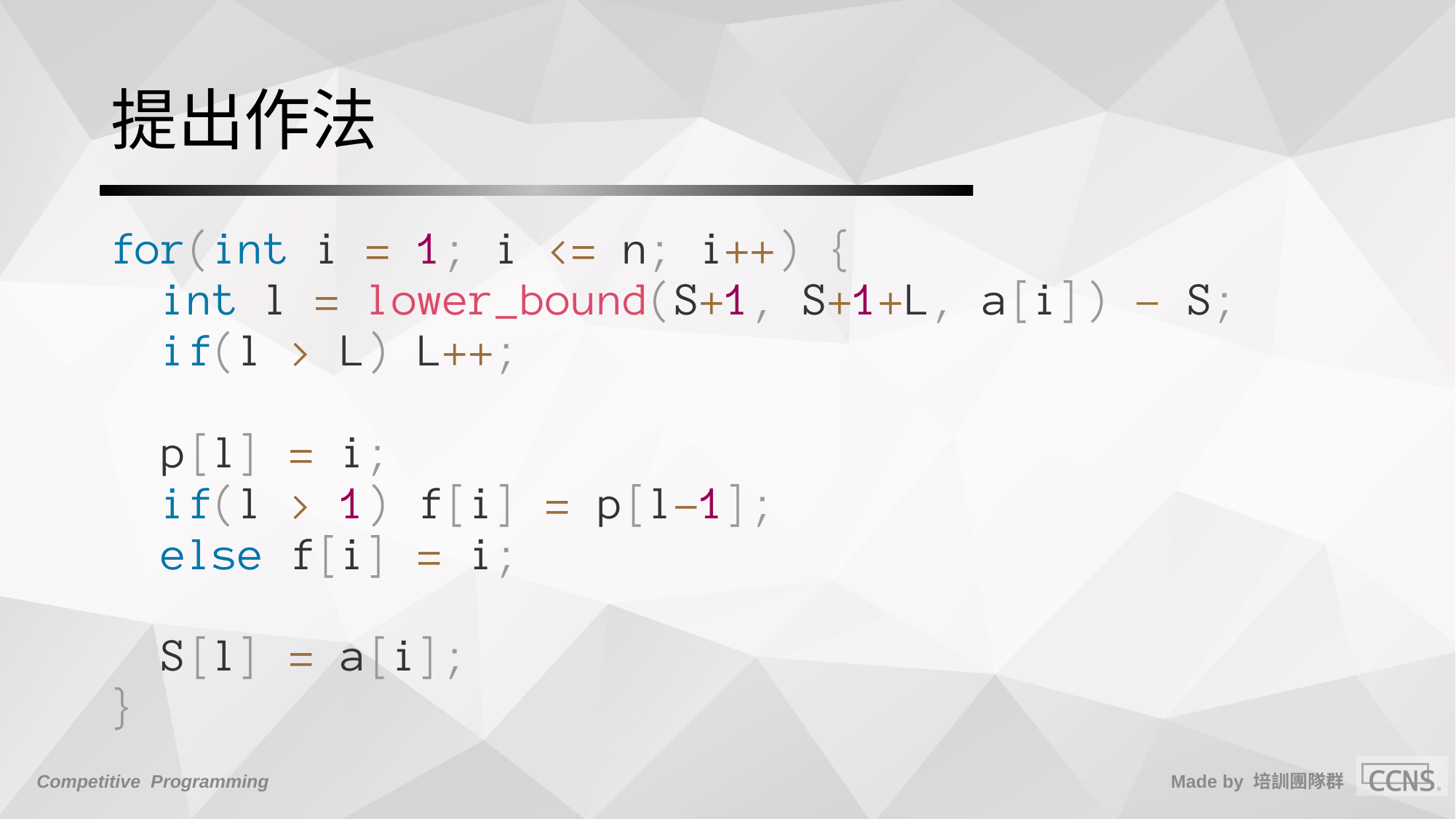

# 提出作法
for(int i = 1; i <= n; i++) {
  int l = lower_bound(S+1, S+1+L, a[i]) – S;
  if(l > L) L++;
  p[l] = i;
  if(l > 1) f[i] = p[l-1];
  else f[i] = i;
  S[l] = a[i];
}